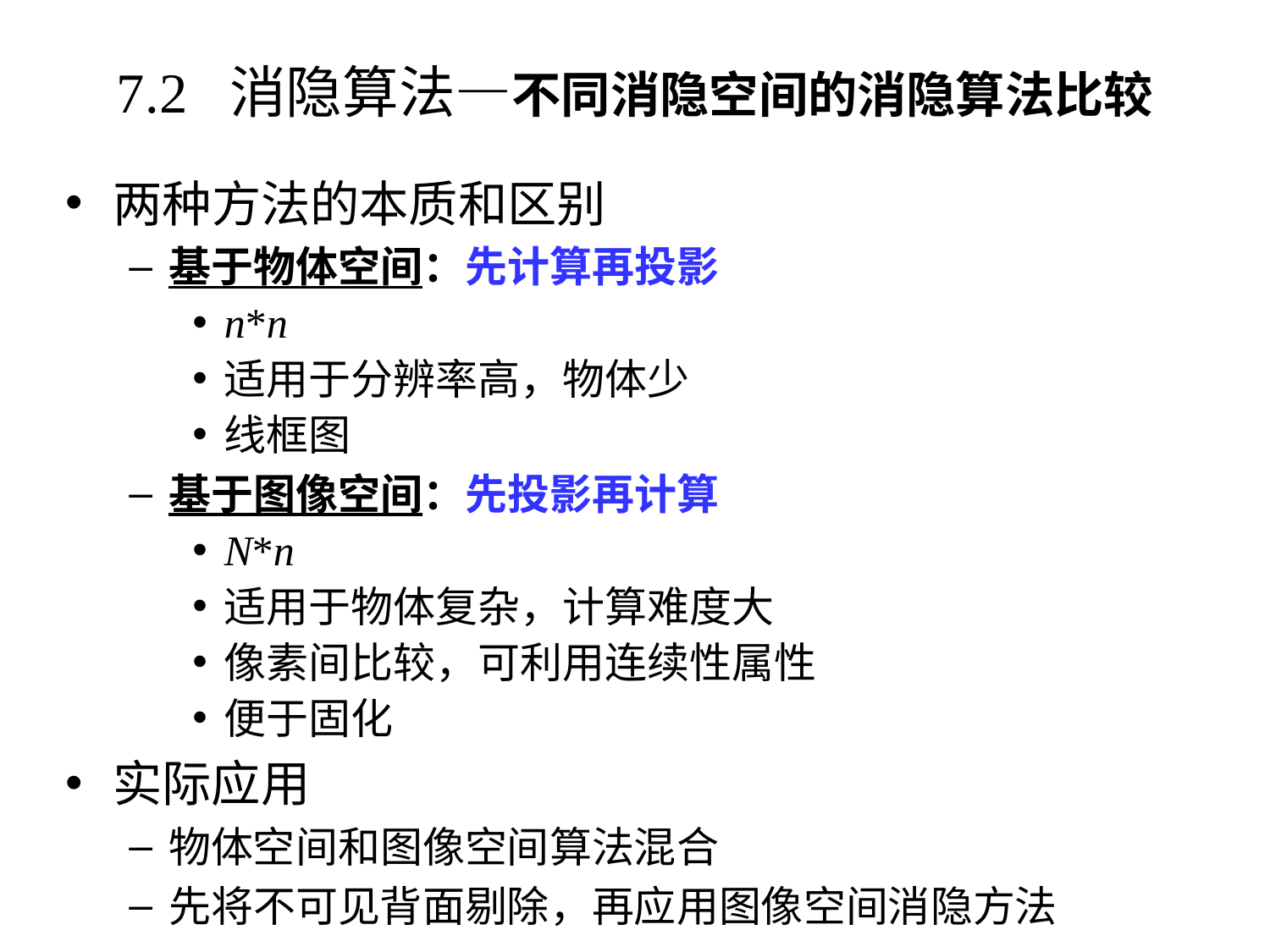

7.2  消隐算法—不同消隐空间的消隐算法比较
两种方法的本质和区别
基于物体空间：先计算再投影
n*n
适用于分辨率高，物体少
线框图
基于图像空间：先投影再计算
N*n
适用于物体复杂，计算难度大
像素间比较，可利用连续性属性
便于固化
实际应用
物体空间和图像空间算法混合
先将不可见背面剔除，再应用图像空间消隐方法